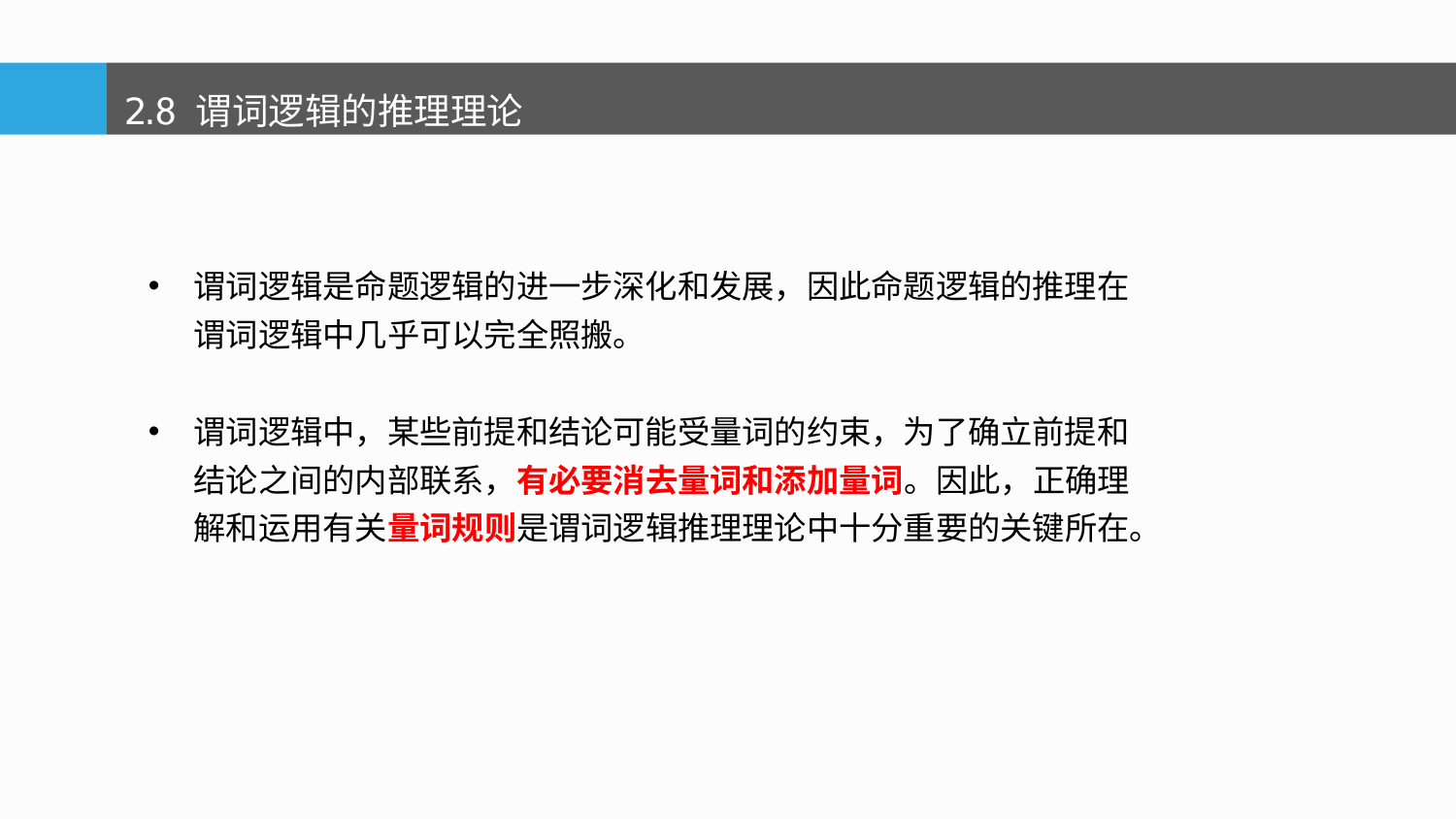

2.8 谓词逻辑的推理理论

谓词逻辑是命题逻辑的进一步深化和发展，因此命题逻辑的推理在谓词逻辑中几乎可以完全照搬。

谓词逻辑中，某些前提和结论可能受量词的约束，为了确立前提和结论之间的内部联系，有必要消去量词和添加量词。因此，正确理解和运用有关量词规则是谓词逻辑推理理论中十分重要的关键所在。